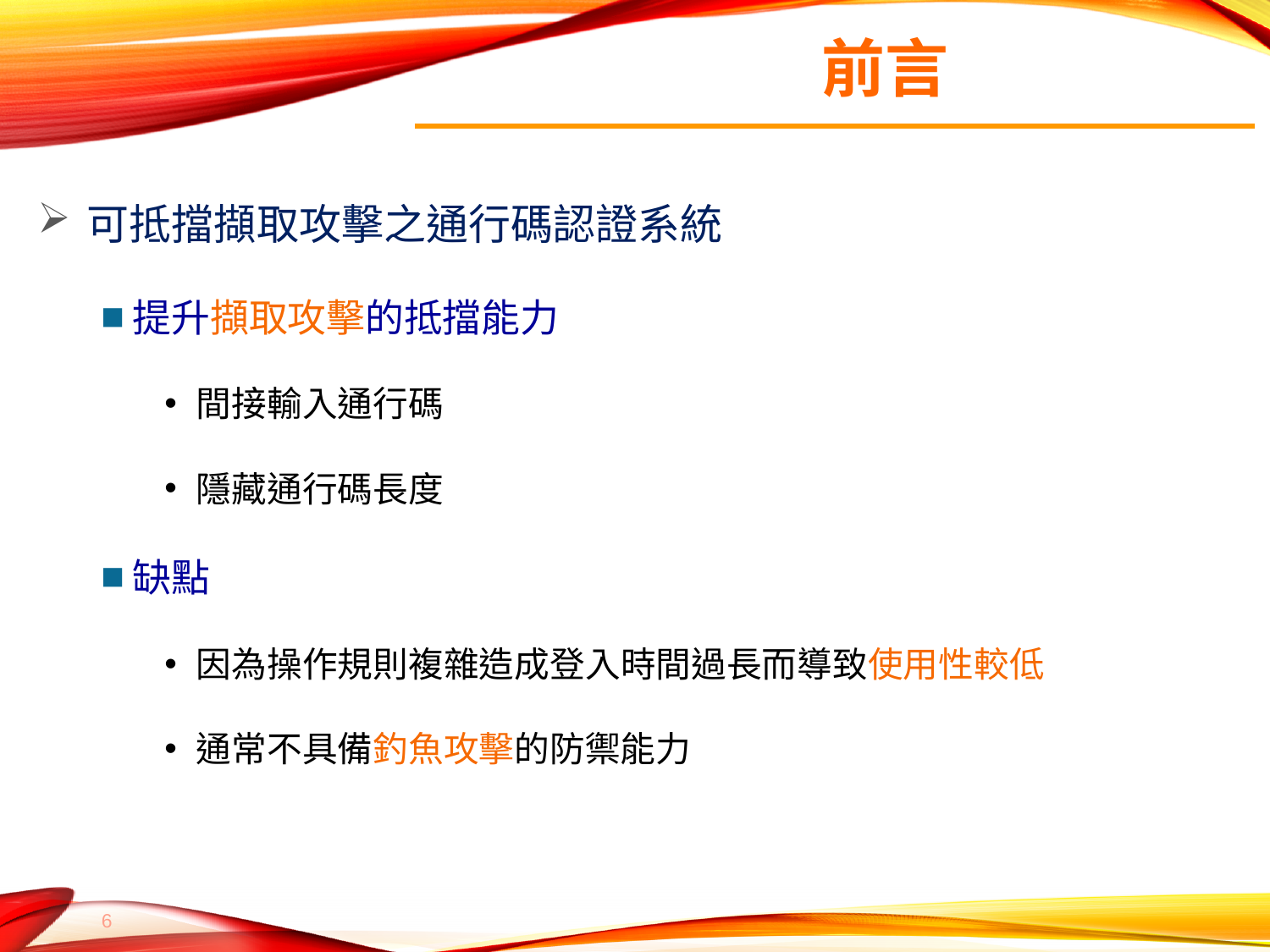

# 前言
可抵擋擷取攻擊之通行碼認證系統
提升擷取攻擊的抵擋能力
間接輸入通行碼
隱藏通行碼長度
缺點
因為操作規則複雜造成登入時間過長而導致使用性較低
通常不具備釣魚攻擊的防禦能力

6